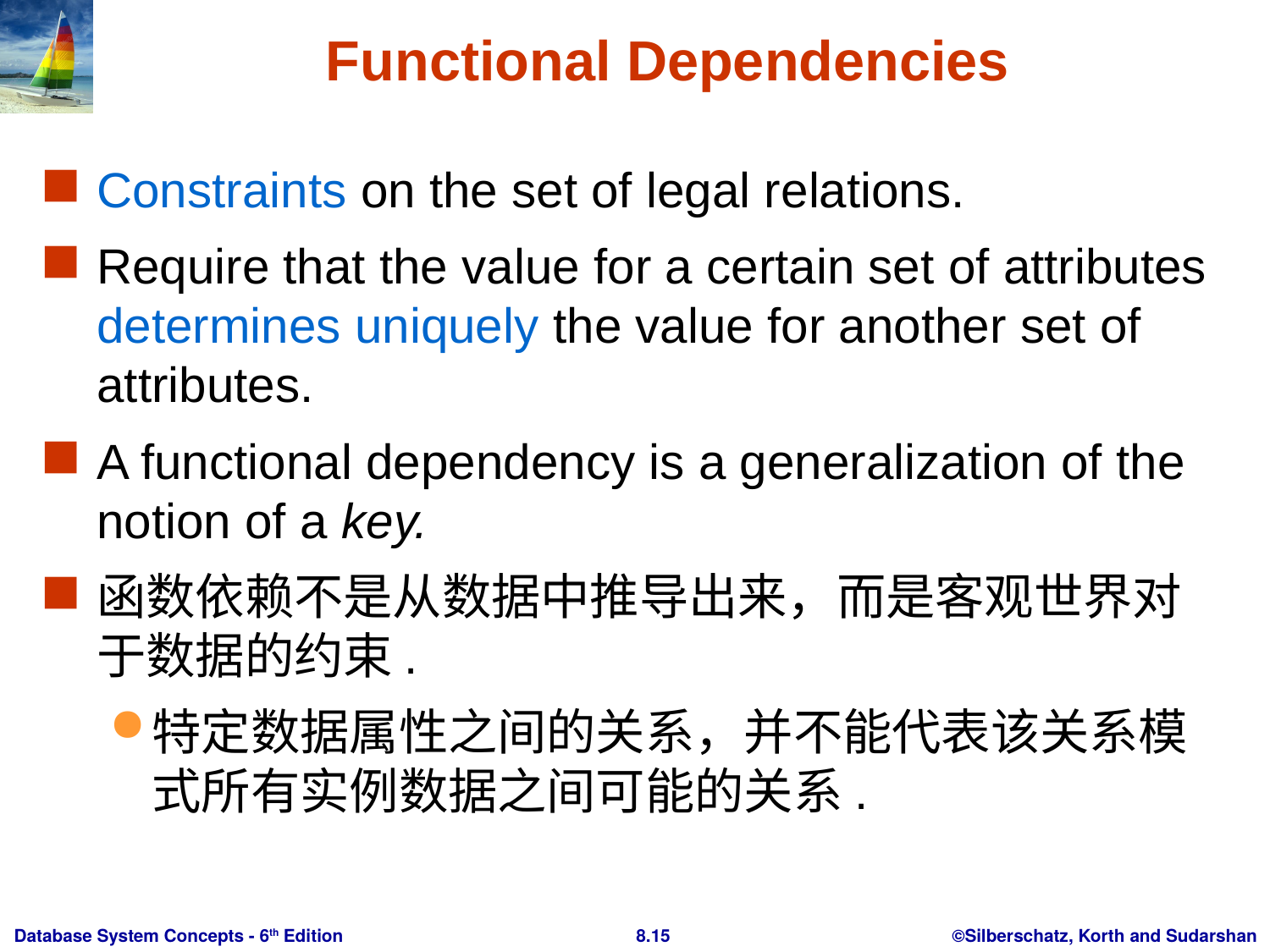

# Functional Dependencies
Constraints on the set of legal relations.
Require that the value for a certain set of attributes determines uniquely the value for another set of attributes.
A functional dependency is a generalization of the notion of a key.
函数依赖不是从数据中推导出来，而是客观世界对于数据的约束.
特定数据属性之间的关系，并不能代表该关系模式所有实例数据之间可能的关系.